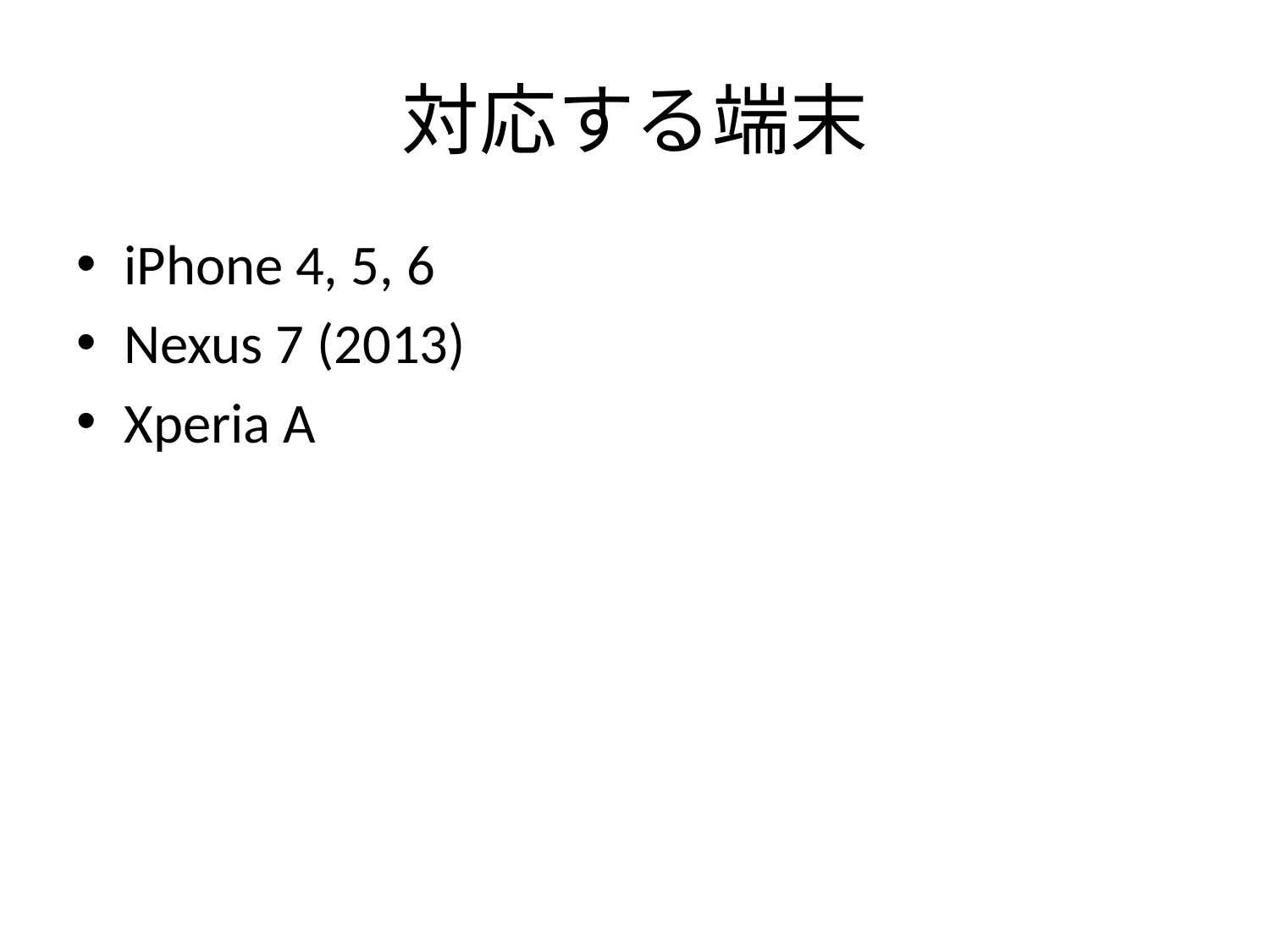

# 対応する端末
iPhone 4, 5, 6
Nexus 7 (2013)
Xperia A